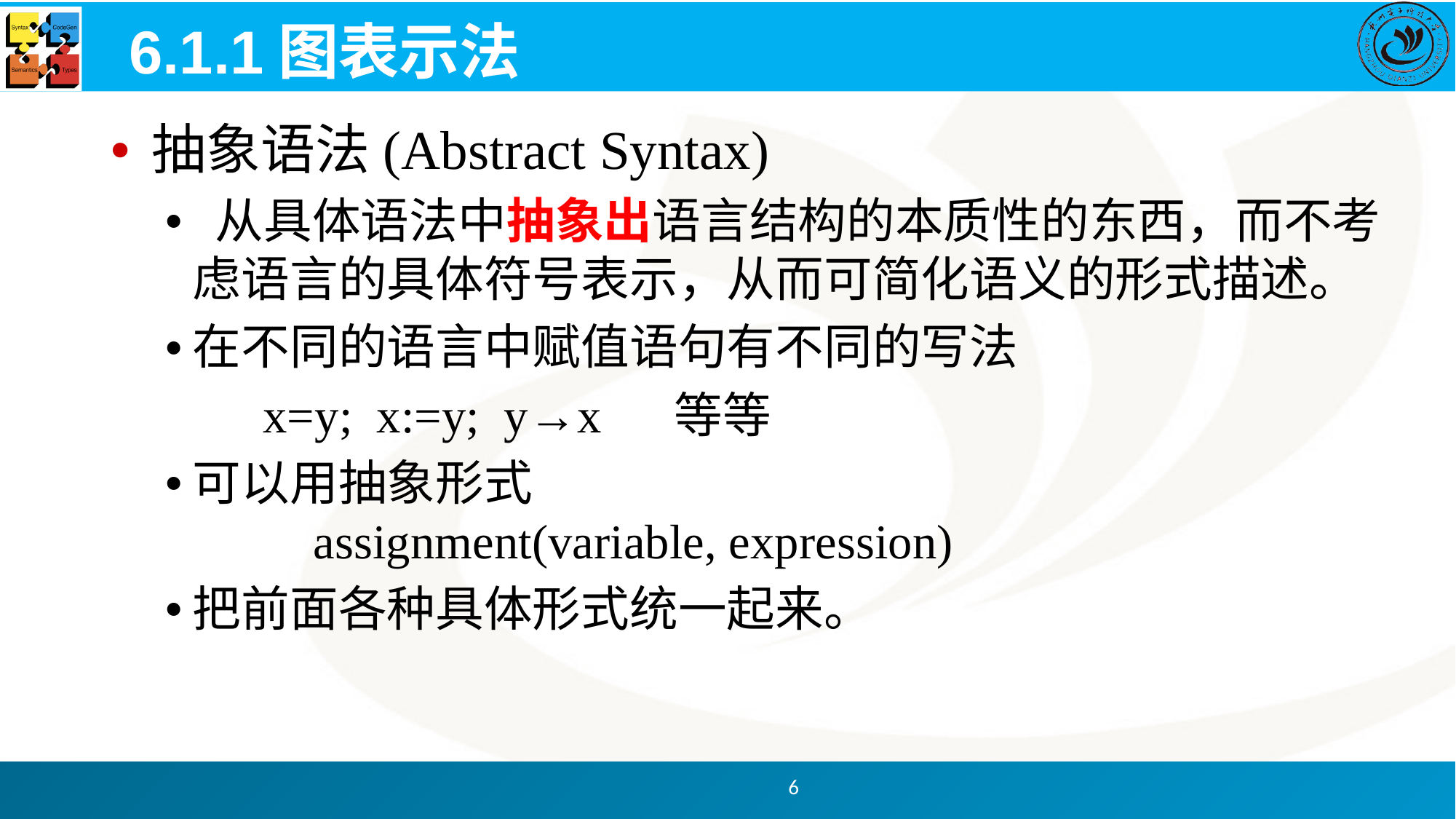

# 6.1.1图表示法
抽象语法(Abstract Syntax)
 从具体语法中抽象出语言结构的本质性的东西，而不考虑语言的具体符号表示，从而可简化语义的形式描述。
在不同的语言中赋值语句有不同的写法
        x=y;  x:=y;  y→x     等等
可以用抽象形式
          assignment(variable, expression)
把前面各种具体形式统一起来。
6